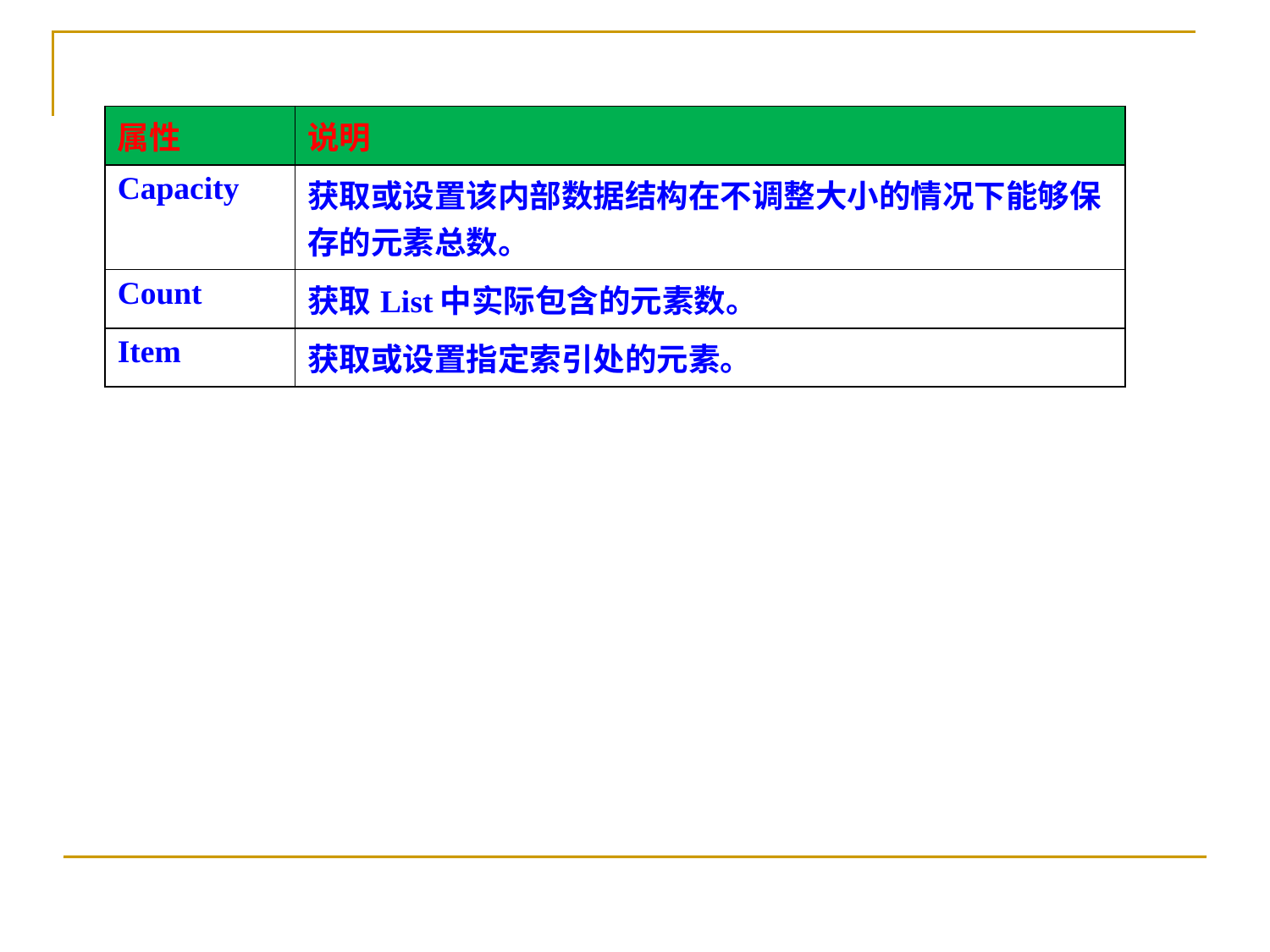

| 属性 | 说明 |
| --- | --- |
| Capacity | 获取或设置该内部数据结构在不调整大小的情况下能够保存的元素总数。 |
| Count | 获取List中实际包含的元素数。 |
| Item | 获取或设置指定索引处的元素。 |